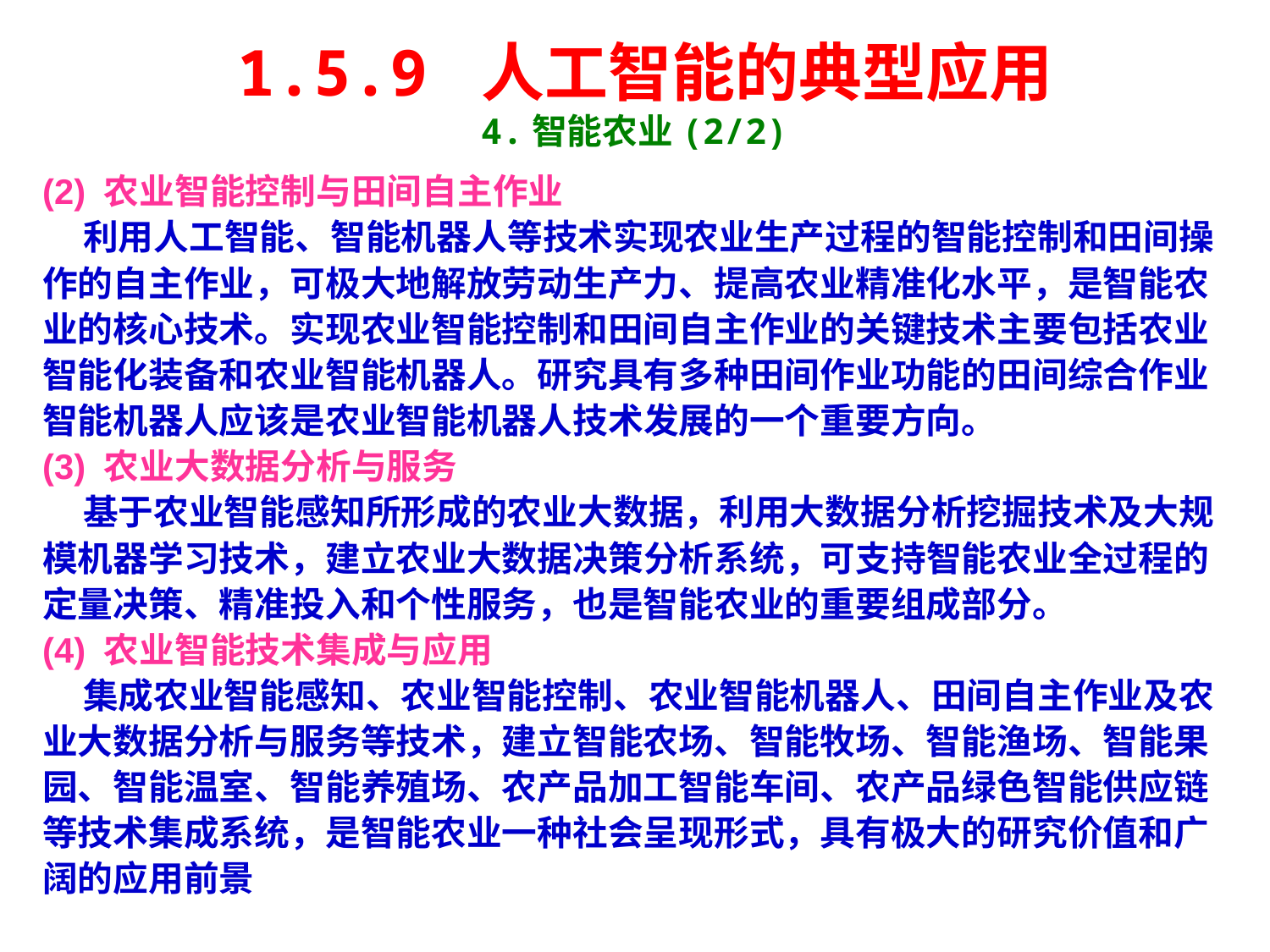

1.5.9 人工智能的典型应用
4.智能农业(2/2)
(2) 农业智能控制与田间自主作业
    利用人工智能、智能机器人等技术实现农业生产过程的智能控制和田间操作的自主作业，可极大地解放劳动生产力、提高农业精准化水平，是智能农业的核心技术。实现农业智能控制和田间自主作业的关键技术主要包括农业智能化装备和农业智能机器人。研究具有多种田间作业功能的田间综合作业智能机器人应该是农业智能机器人技术发展的一个重要方向。
(3) 农业大数据分析与服务
    基于农业智能感知所形成的农业大数据，利用大数据分析挖掘技术及大规模机器学习技术，建立农业大数据决策分析系统，可支持智能农业全过程的定量决策、精准投入和个性服务，也是智能农业的重要组成部分。
(4) 农业智能技术集成与应用
    集成农业智能感知、农业智能控制、农业智能机器人、田间自主作业及农业大数据分析与服务等技术，建立智能农场、智能牧场、智能渔场、智能果园、智能温室、智能养殖场、农产品加工智能车间、农产品绿色智能供应链等技术集成系统，是智能农业一种社会呈现形式，具有极大的研究价值和广阔的应用前景

62